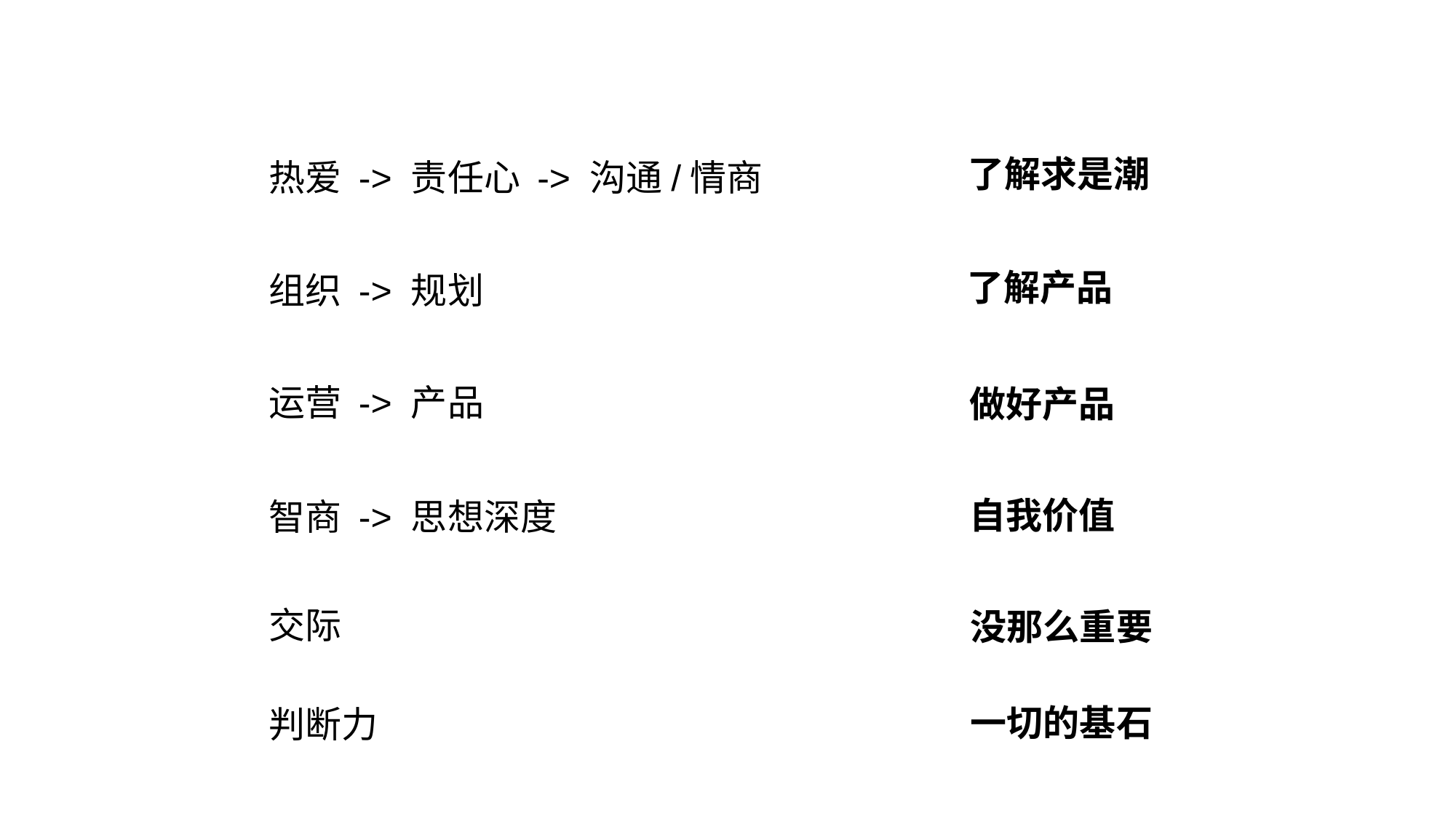

了解求是潮
热爱 -> 责任心 -> 沟通/情商
了解产品
组织 -> 规划
运营 -> 产品
做好产品
自我价值
智商 -> 思想深度
交际
没那么重要
一切的基石
判断力